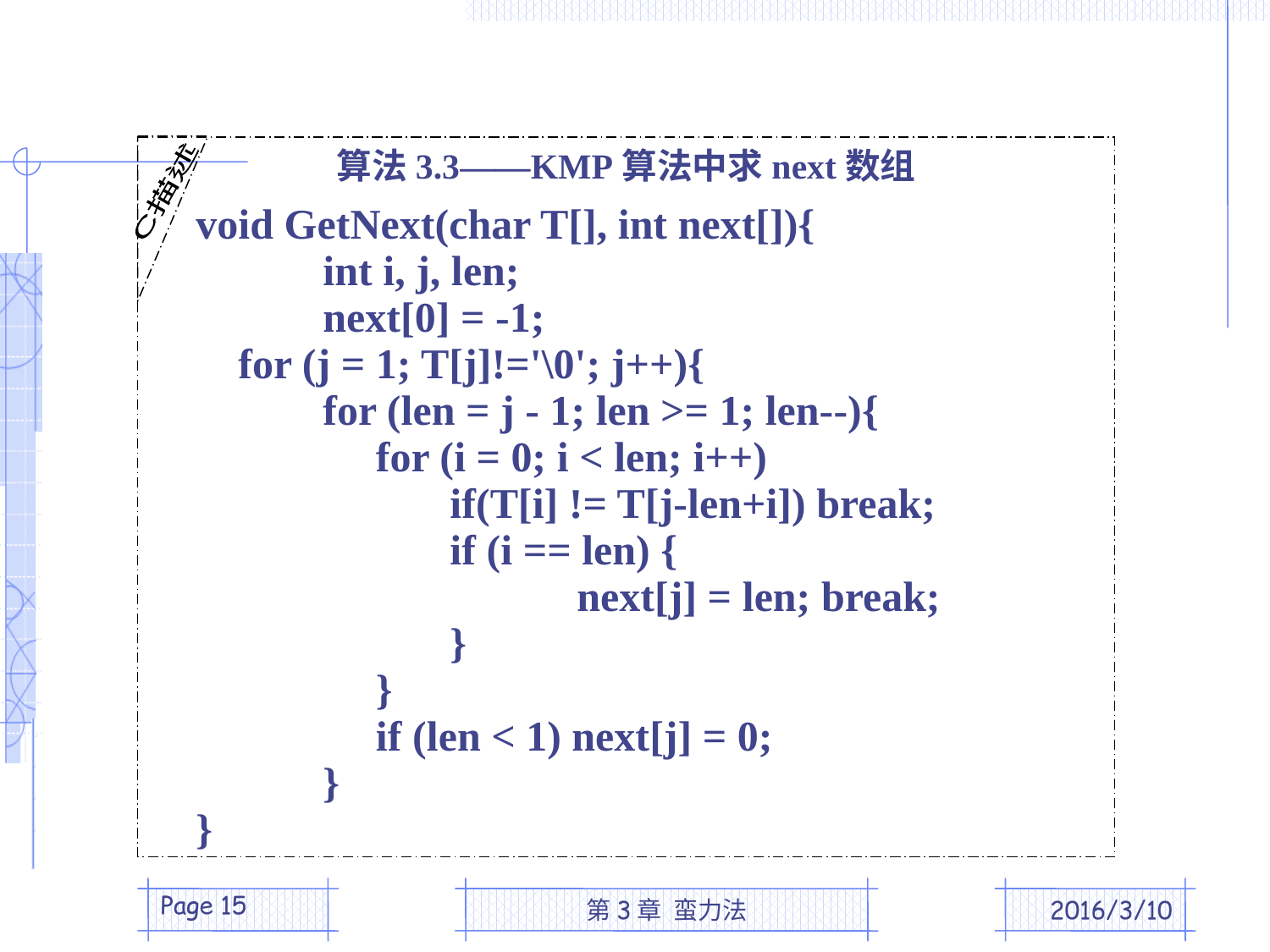

C描述
算法3.3——KMP算法中求next数组

void GetNext(char T[], int next[]){
	int i, j, len;
	next[0] = -1;
    for (j = 1; T[j]!='\0'; j++){
	for (len = j - 1; len >= 1; len--){
	     for (i = 0; i < len; i++)
		if(T[i] != T[j-len+i]) break;
		if (i == len) {
			next[j] = len; break;
		}
	     }
	     if (len < 1) next[j] = 0;
	}
}
Page 15
第3章  蛮力法
2016/3/10